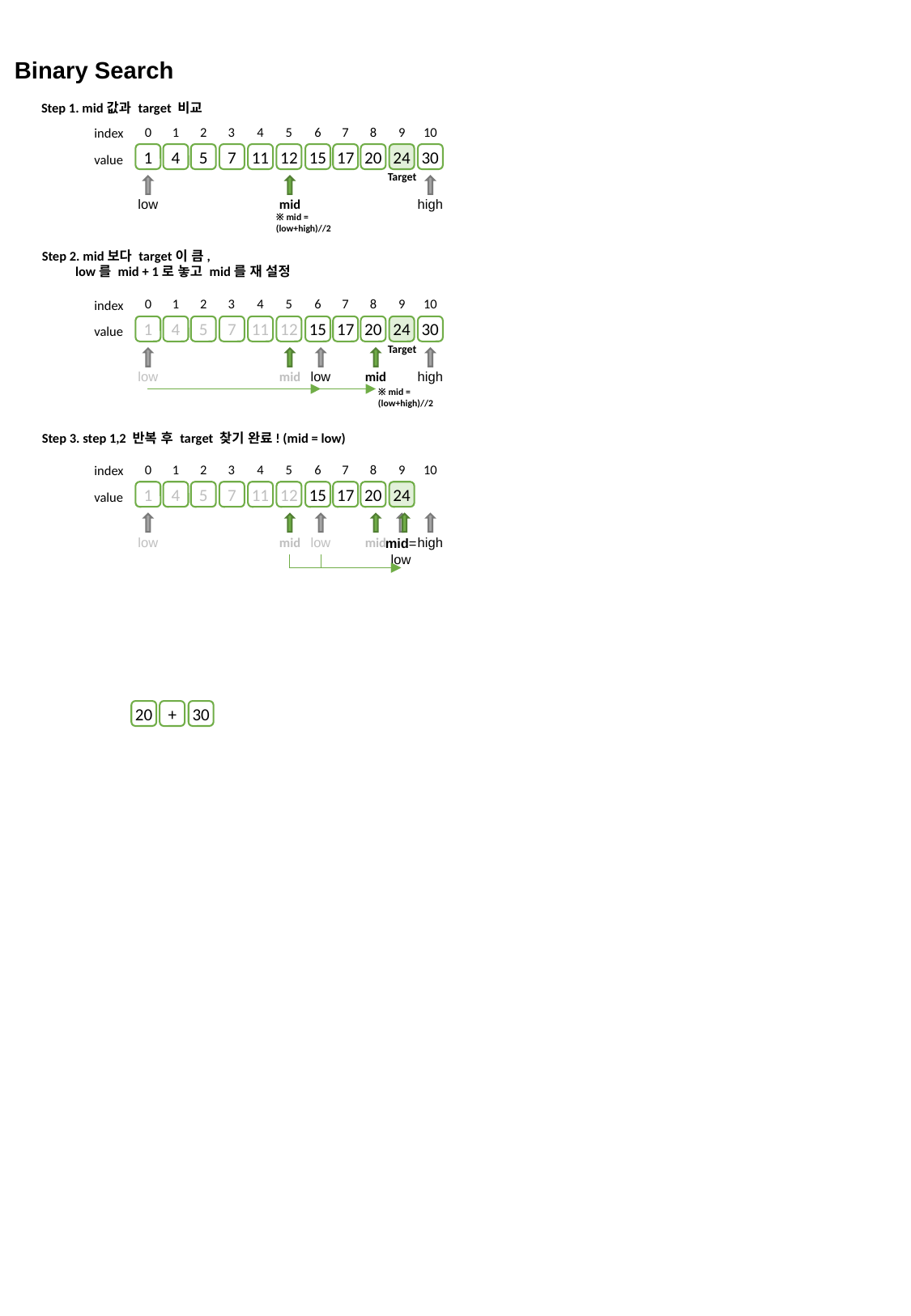

Binary Search
Step 1. mid값과 target 비교
index
0
1
2
3
4
5
6
7
8
9
10
1
4
5
7
11
12
15
17
20
24
30
value
Target

low
mid
high
※ mid =
(low+high)//2
Step 2. mid보다 target이 큼,
           low를 mid + 1로 놓고 mid를 재 설정
index
0
1
2
3
4
5
6
7
8
9
10
1
4
5
7
11
12
15
17
20
24
30
value
Target

low
mid
low
mid
high
※ mid =
(low+high)//2
Step 3. step 1,2 반복 후 target 찾기 완료! (mid = low)
index
0
1
2
3
4
5
6
7
8
9
10
1
4
5
7
11
12
15
17
20
24
value

low
mid
low
mid
high
mid=low
+
20
30